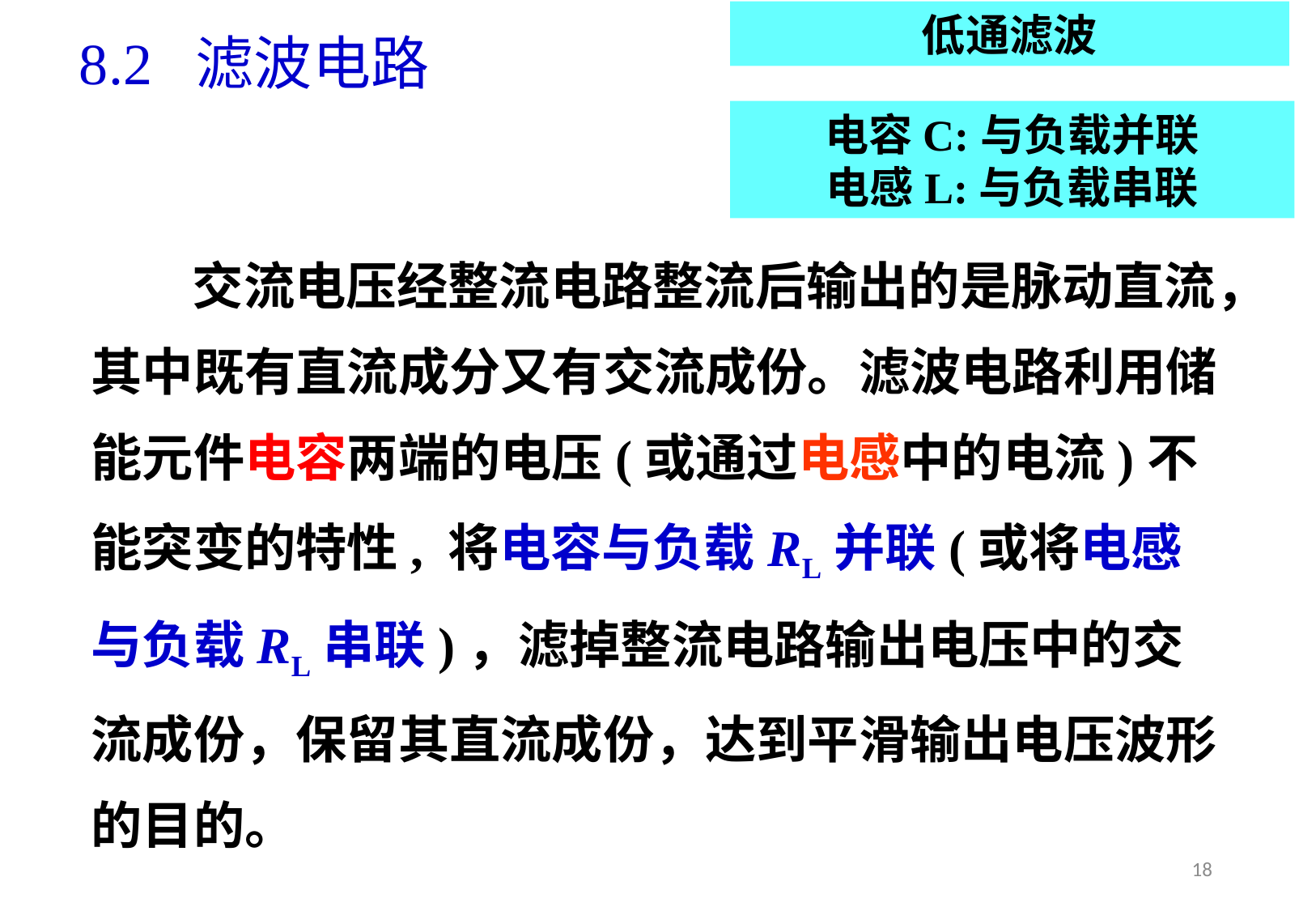

低通滤波
8.2  滤波电路
电容C:与负载并联
电感L:与负载串联
交流电压经整流电路整流后输出的是脉动直流，其中既有直流成分又有交流成份。滤波电路利用储能元件电容两端的电压(或通过电感中的电流)不能突变的特性, 将电容与负载RL并联(或将电感与负载RL串联)，滤掉整流电路输出电压中的交流成份，保留其直流成份，达到平滑输出电压波形的目的。
18